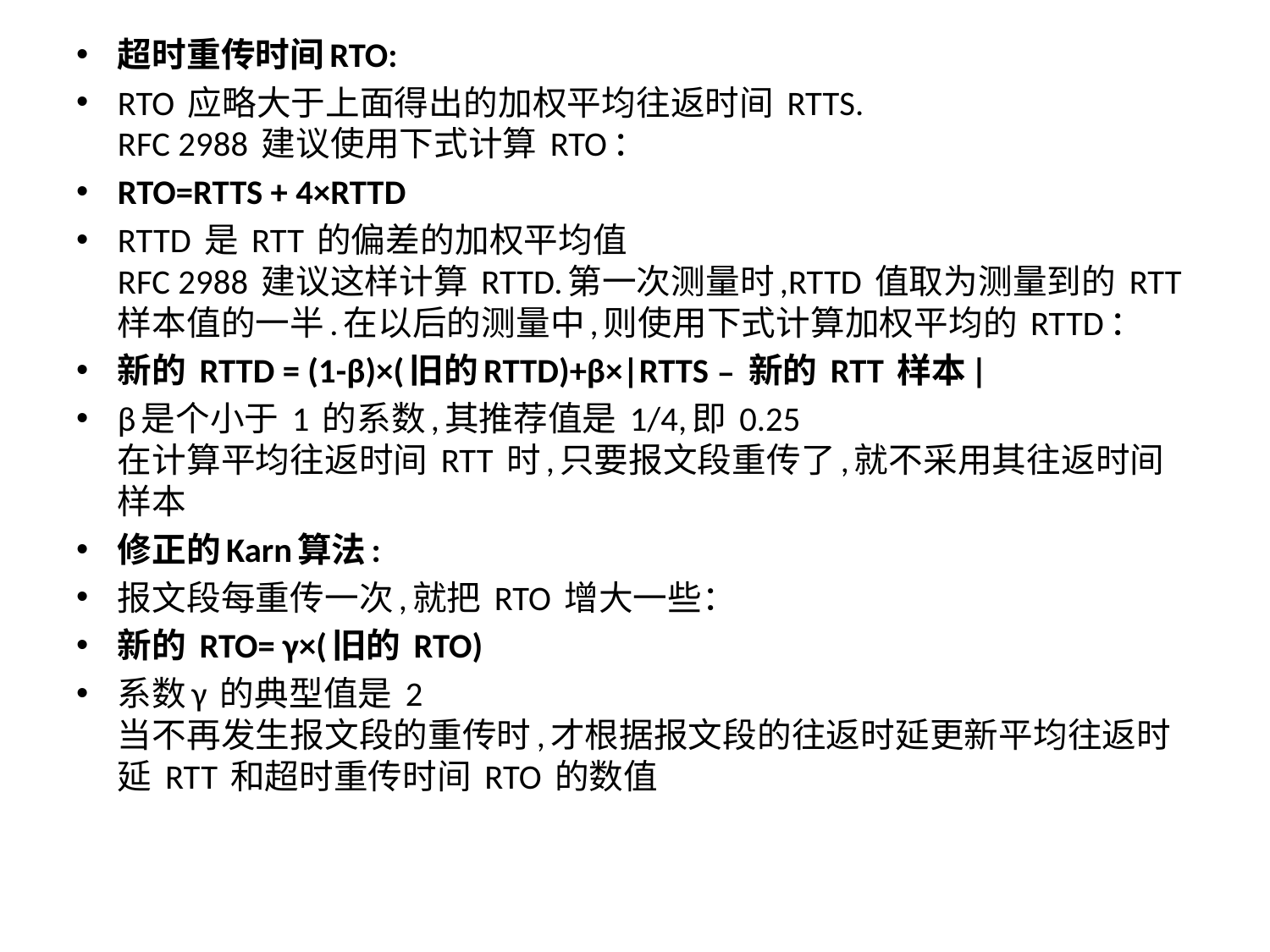

超时重传时间RTO:
RTO 应略大于上面得出的加权平均往返时间 RTTS.
RFC 2988 建议使用下式计算 RTO：
RTO=RTTS + 4×RTTD
RTTD 是 RTT 的偏差的加权平均值
RFC 2988 建议这样计算 RTTD.第一次测量时,RTTD 值取为测量到的 RTT 样本值的一半.在以后的测量中,则使用下式计算加权平均的 RTTD：
新的 RTTD = (1-β)×(旧的RTTD)+β×|RTTS﹣新的 RTT 样本|
β是个小于 1 的系数,其推荐值是 1/4,即 0.25
在计算平均往返时间 RTT 时,只要报文段重传了,就不采用其往返时间样本
修正的Karn算法:
报文段每重传一次,就把 RTO 增大一些：
新的 RTO= γ×(旧的 RTO)
系数γ 的典型值是 2
当不再发生报文段的重传时,才根据报文段的往返时延更新平均往返时延 RTT 和超时重传时间 RTO 的数值